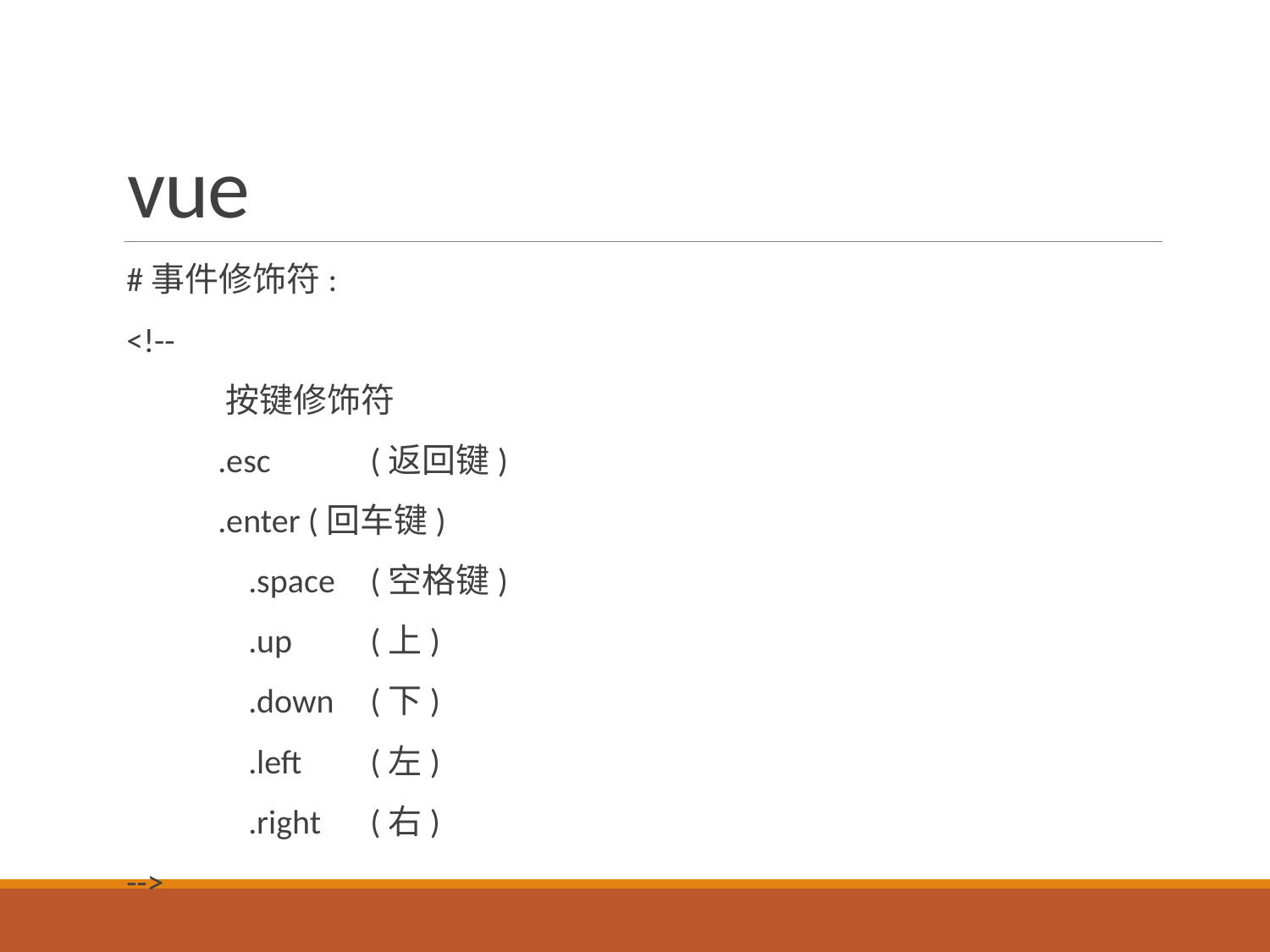

# vue
#事件修饰符:
<!--
            按键修饰符
            .esc			(返回键)
            .enter (回车键)
	.space		(空格键)
	.up			(上)
	.down		(下)
	.left		(左)
	.right		(右)
-->